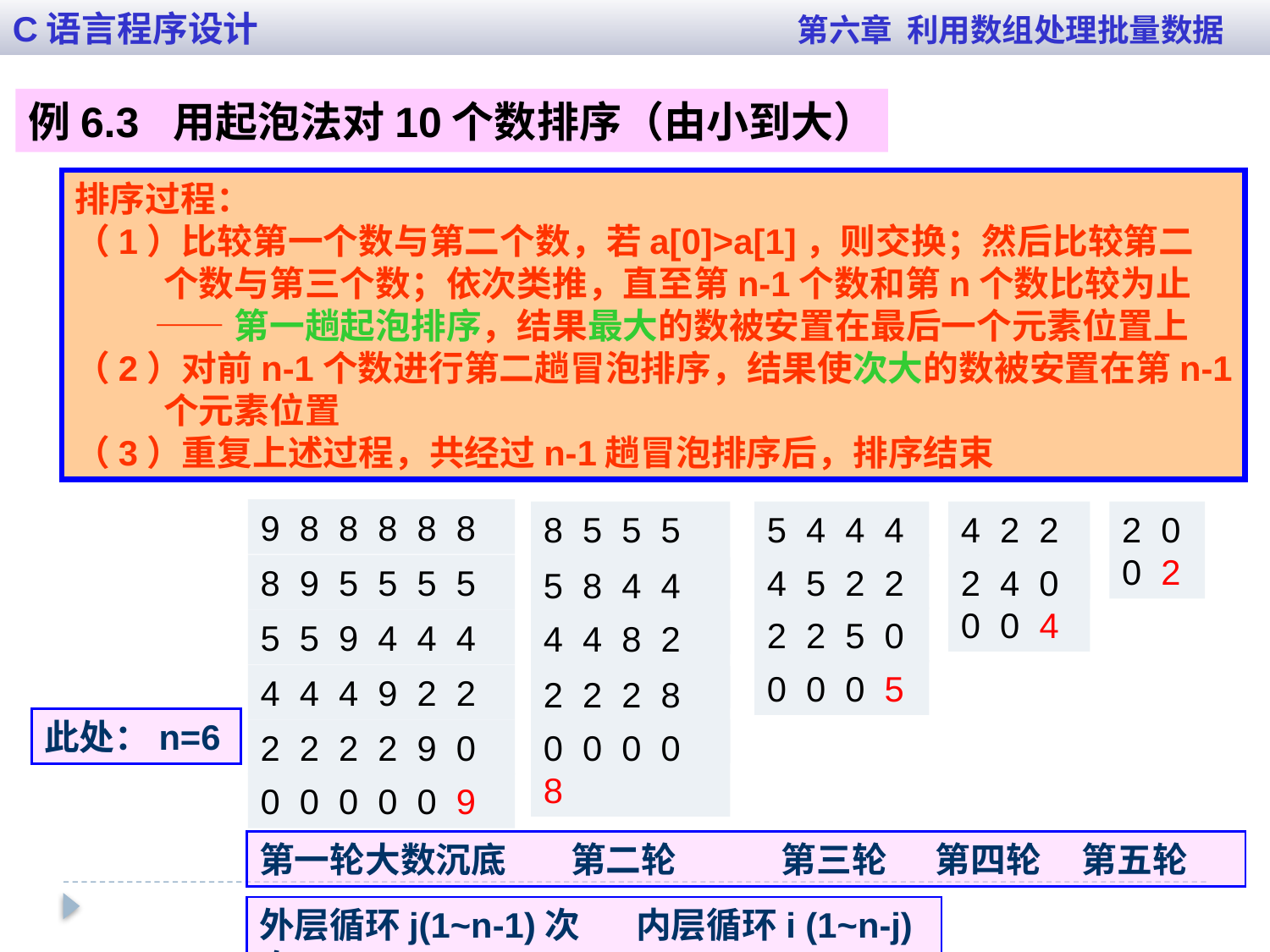

C语言程序设计                                                                   第六章  利用数组处理批量数据
例6.3  用起泡法对10个数排序（由小到大）
排序过程：
（1）比较第一个数与第二个数，若a[0]>a[1]，则交换；然后比较第二
          个数与第三个数；依次类推，直至第n-1个数和第n个数比较为止
          ——第一趟起泡排序，结果最大的数被安置在最后一个元素位置上
（2）对前n-1个数进行第二趟冒泡排序，结果使次大的数被安置在第n-1
          个元素位置
（3）重复上述过程，共经过n-1趟冒泡排序后，排序结束
9  8  8  8  8  8
8  9  5  5  5  5
5  5  9  4  4  4
4  4  4  9  2  2
2  2  2  2  9  0
0  0  0  0  0  9
8  5  5  5  5
5  8  4  4  4
4  4  8  2  2
2  2  2  8  0
0  0  0  0  8
5  4  4  4
4  5  2  2
2  2  5  0
0  0  0  5
4  2  2  2      0
2  4  0  0  0  4
2  0
0  2
此处：n=6
第一轮大数沉底        第二轮             第三轮      第四轮     第五轮
外层循环j(1~n-1)次       内层循环i (1~n-j)次